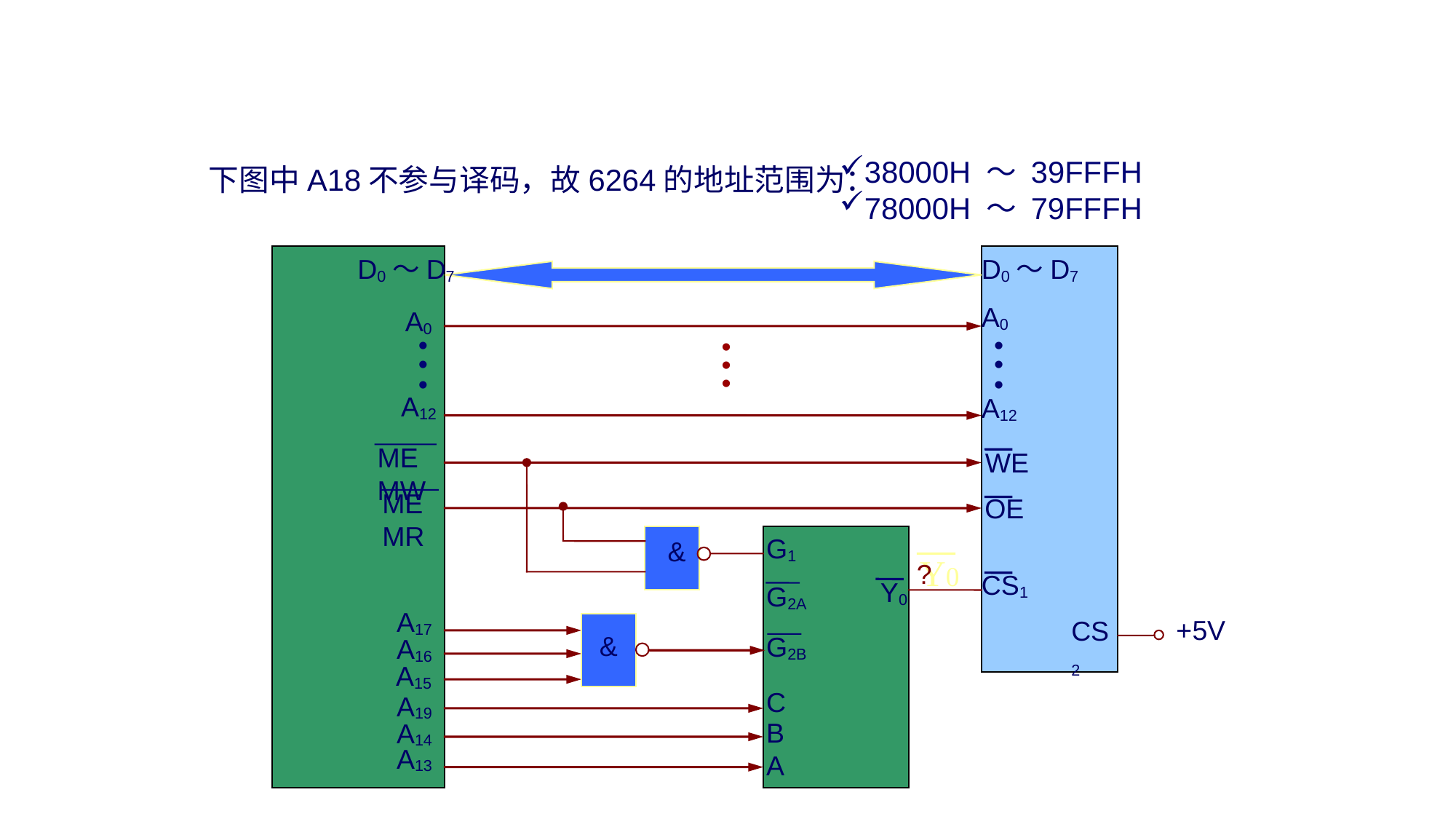

38000H ～ 39FFFH
78000H ～ 79FFFH
下图中A18不参与译码，故6264的地址范围为：

D0～D7
D0～D7

A0
A0
•

•
•
•
•
•
•
•
•
A12
A12

MEMW
WE

MEMR
OE

G1
&

Y0

?

CS1
Y0

G2A

A17
+5V
CS2

&
G2B
A16

A15

C
A19

A14
B
A13

A